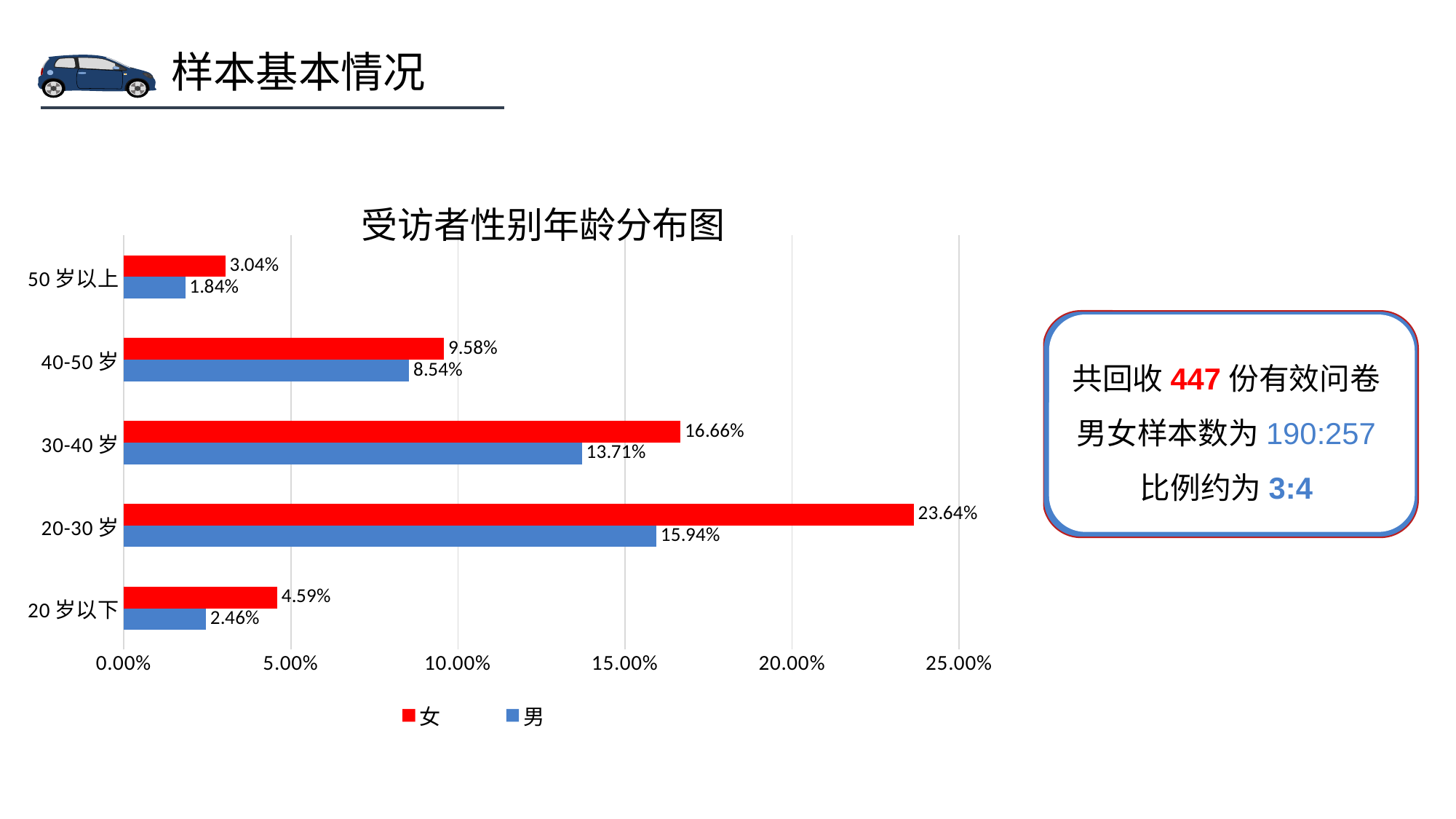

样本基本情况
01

### Chart: 受访者性别年龄分布图

| Category | 男 | 女 |
|---|---|---|
| 20岁以下 | 0.0246 | 0.0459 |
| 20-30岁 | 0.1594 | 0.2364 |
| 30-40岁 | 0.1371 | 0.1666 |
| 40-50岁 | 0.0854 | 0.0958 |
| 50岁以上 | 0.0184 | 0.0304 |

共回收447份有效问卷
男女样本数为190:257
比例约为3:4
447份有效问卷
男女样本数为190:257，比例约为3:4